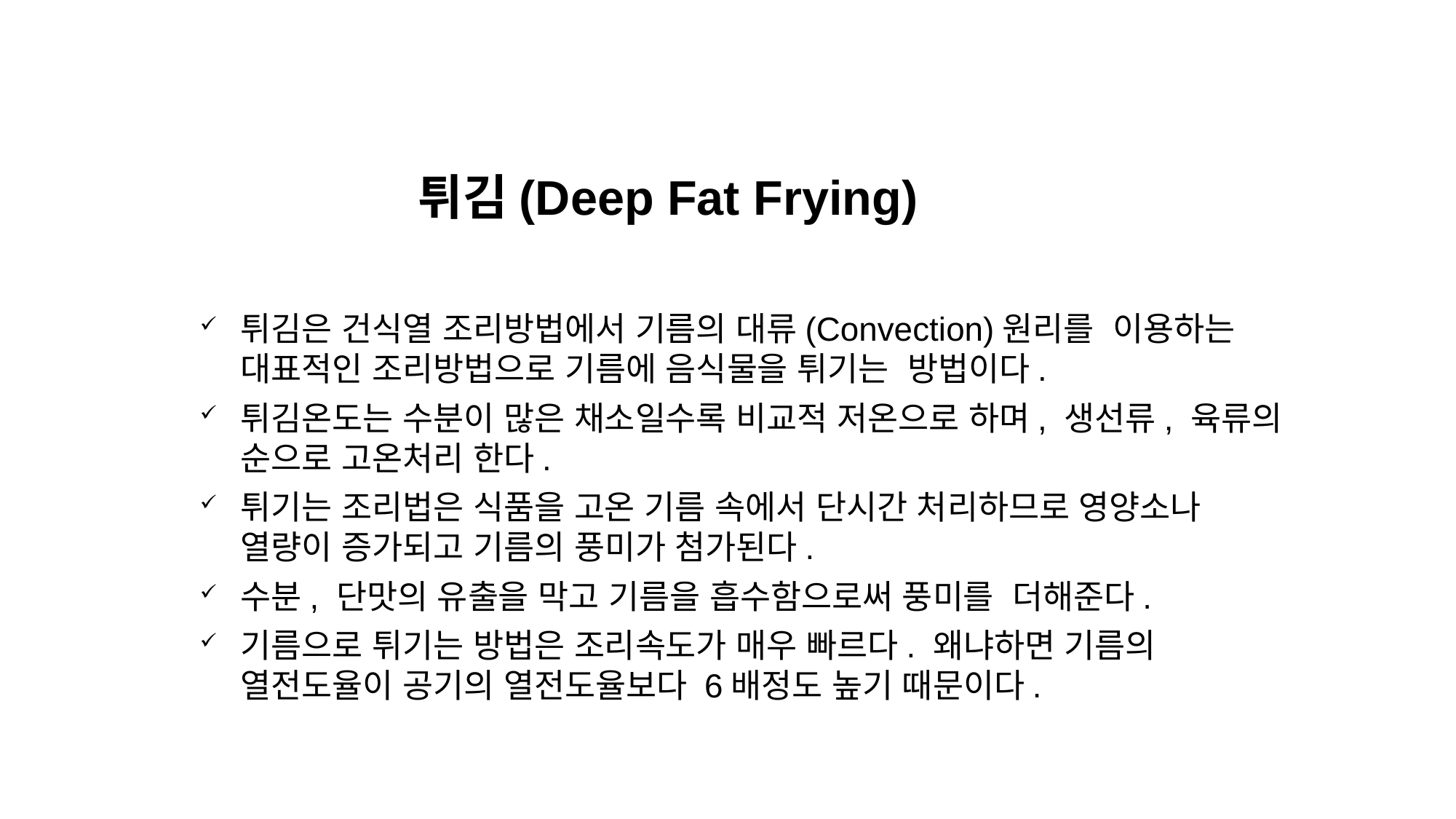

# 튀김(Deep Fat Frying)
튀김은 건식열 조리방법에서 기름의 대류(Convection)원리를  이용하는 대표적인 조리방법으로 기름에 음식물을 튀기는  방법이다.
튀김온도는 수분이 많은 채소일수록 비교적 저온으로 하며, 생선류, 육류의 순으로 고온처리 한다.
튀기는 조리법은 식품을 고온 기름 속에서 단시간 처리하므로 영양소나 열량이 증가되고 기름의 풍미가 첨가된다.
수분, 단맛의 유출을 막고 기름을 흡수함으로써 풍미를  더해준다.
기름으로 튀기는 방법은 조리속도가 매우 빠르다. 왜냐하면 기름의 열전도율이 공기의 열전도율보다 6배정도 높기 때문이다.